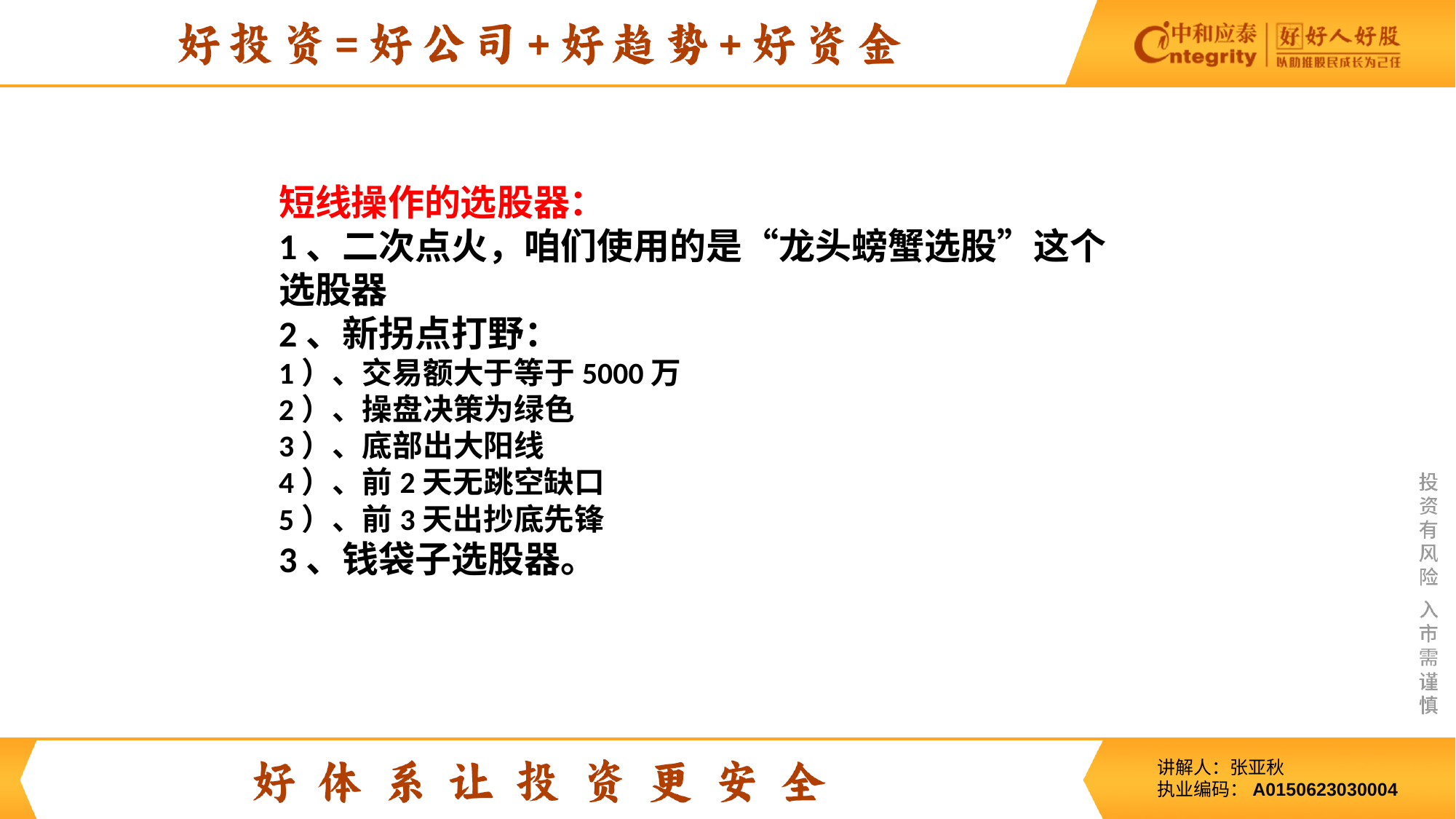

短线操作的选股器：
1、二次点火，咱们使用的是“龙头螃蟹选股”这个选股器
2、新拐点打野：
1）、交易额大于等于5000万
2）、操盘决策为绿色
3）、底部出大阳线
4）、前2天无跳空缺口
5）、前3天出抄底先锋
3、钱袋子选股器。

讲解人：张亚秋
执业编码：A0150623030004